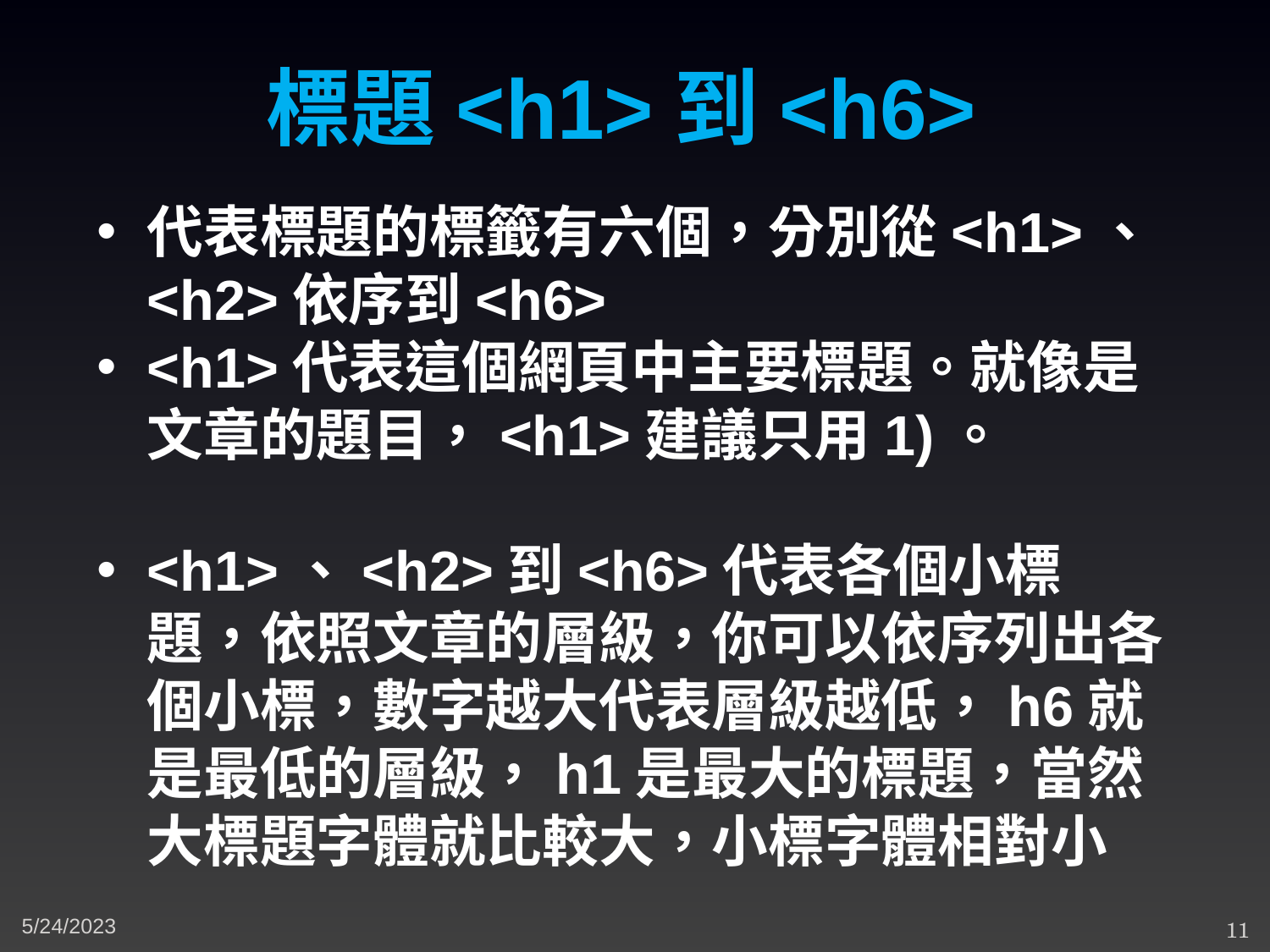

標題<h1>到<h6>
代表標題的標籤有六個，分別從<h1>、<h2>依序到<h6>
<h1>代表這個網頁中主要標題。就像是文章的題目，<h1>建議只用1)。

<h1>、<h2>到<h6>代表各個小標題，依照文章的層級，你可以依序列出各個小標，數字越大代表層級越低，h6就是最低的層級，h1是最大的標題，當然大標題字體就比較大，小標字體相對小
5/24/2023
11